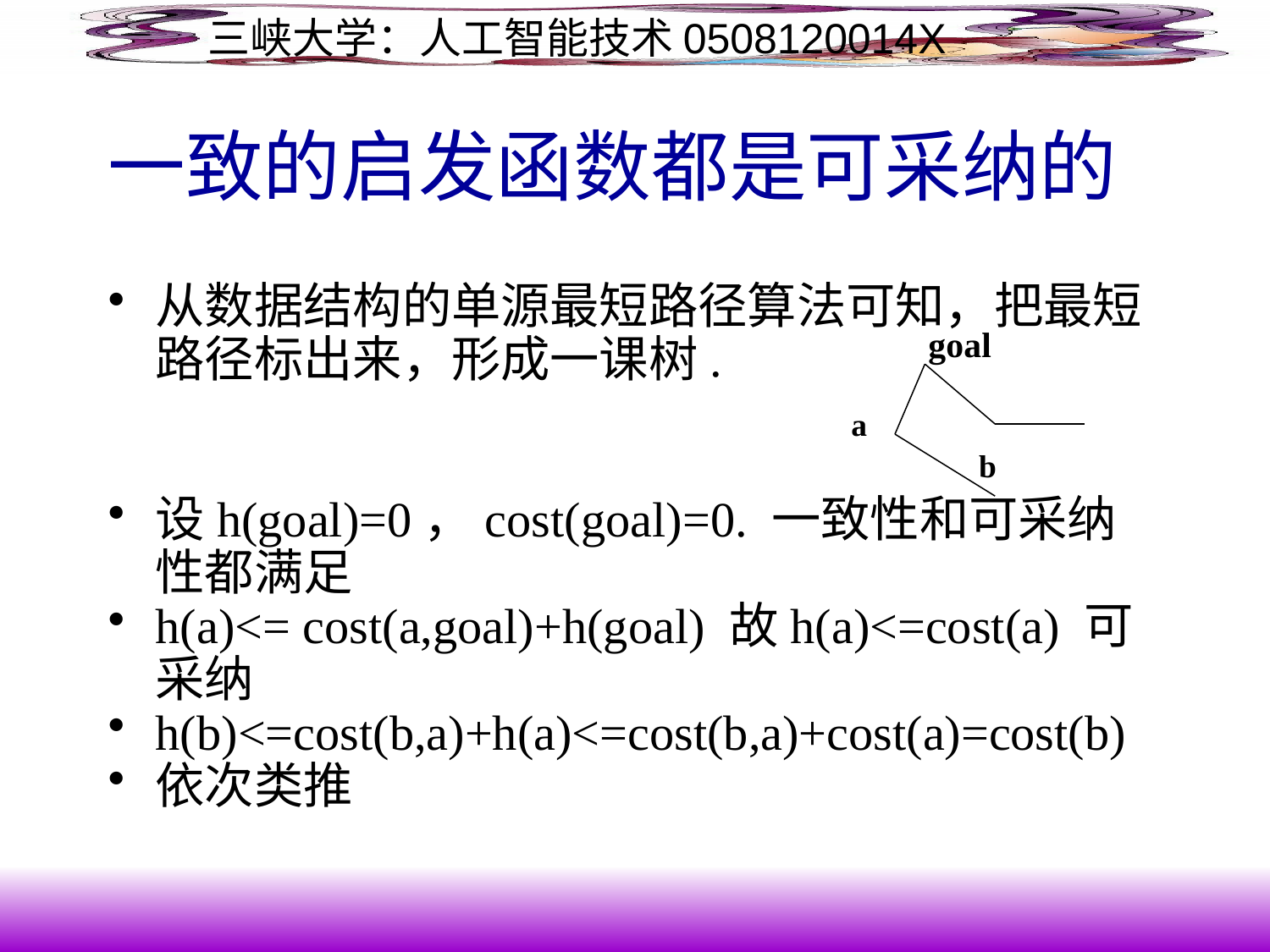

# 一致的启发函数都是可采纳的
从数据结构的单源最短路径算法可知，把最短路径标出来，形成一课树.

设h(goal)=0，cost(goal)=0. 一致性和可采纳性都满足
h(a)<= cost(a,goal)+h(goal) 故h(a)<=cost(a) 可采纳
h(b)<=cost(b,a)+h(a)<=cost(b,a)+cost(a)=cost(b)
依次类推
goal
a
b